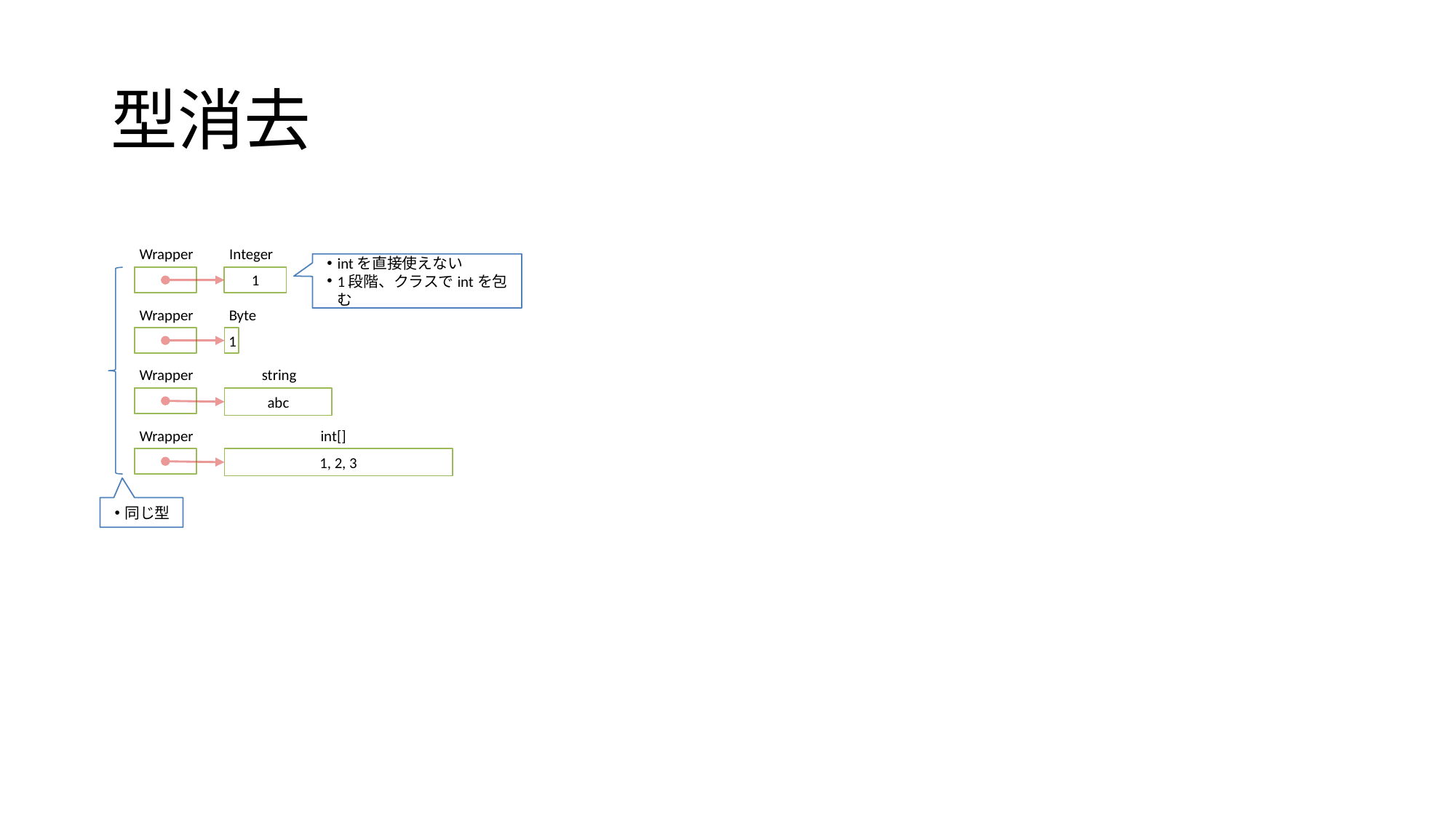

# 型消去
Wrapper
Integer
intを直接使えない
1段階、クラスでintを包む

1
Wrapper
Byte

1
Wrapper
string
abc

Wrapper
int[]
1, 2, 3

同じ型